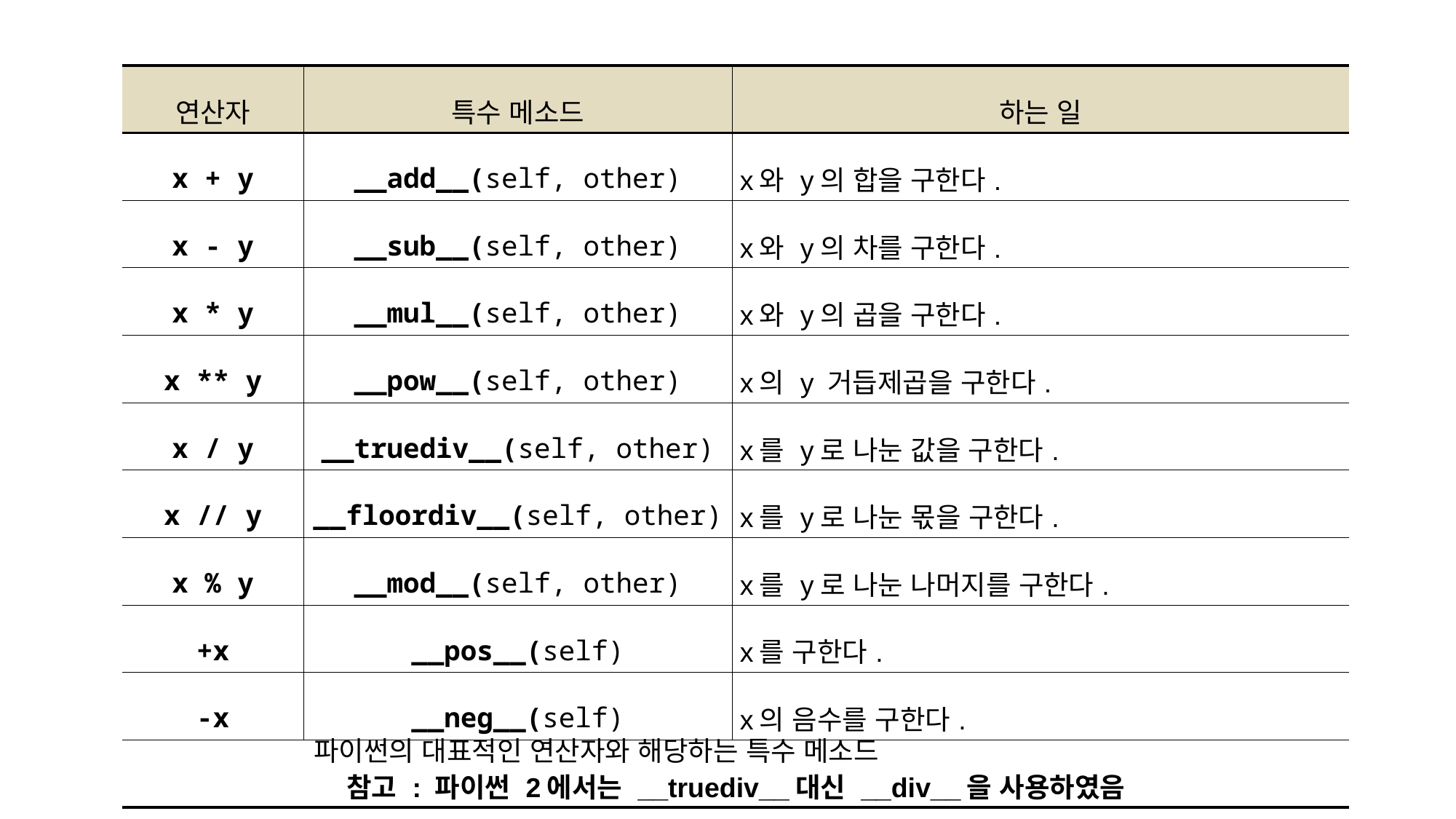

| 연산자 | 특수 메소드 | 하는 일 |
| --- | --- | --- |
| x + y | \_\_add\_\_(self, other) | x와 y의 합을 구한다. |
| x - y | \_\_sub\_\_(self, other) | x와 y의 차를 구한다. |
| x \* y | \_\_mul\_\_(self, other) | x와 y의 곱을 구한다. |
| x \*\* y | \_\_pow\_\_(self, other) | x의 y 거듭제곱을 구한다. |
| x / y | \_\_truediv\_\_(self, other) | x를 y로 나눈 값을 구한다. |
| x // y | \_\_floordiv\_\_(self, other) | x를 y로 나눈 몫을 구한다. |
| x % y | \_\_mod\_\_(self, other) | x를 y로 나눈 나머지를 구한다. |
| +x | \_\_pos\_\_(self) | x를 구한다. |
| -x | \_\_neg\_\_(self) | x의 음수를 구한다. |
| 참고 : 파이썬 2에서는 \_\_truediv\_\_대신 \_\_div\_\_을 사용하였음 |  |  |
파이썬의 대표적인 연산자와 해당하는 특수 메소드